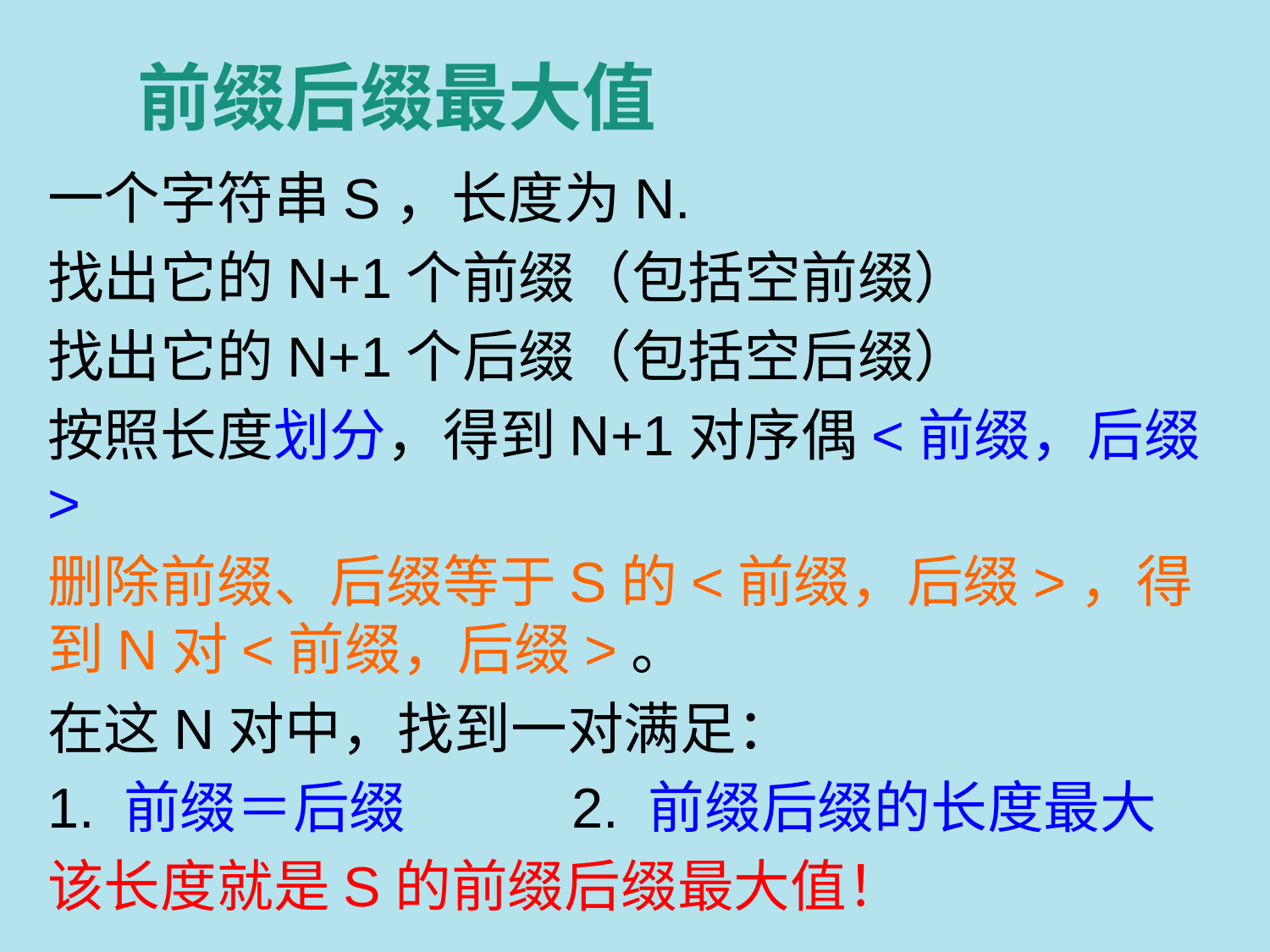

# 前缀后缀最大值
一个字符串S，长度为N.
找出它的N+1个前缀（包括空前缀）
找出它的N+1个后缀（包括空后缀）
按照长度划分，得到N+1对序偶<前缀，后缀>
删除前缀、后缀等于S的<前缀，后缀>，得到N对<前缀，后缀>。
在这N对中，找到一对满足：
1. 前缀＝后缀            2. 前缀后缀的长度最大
该长度就是S的前缀后缀最大值！